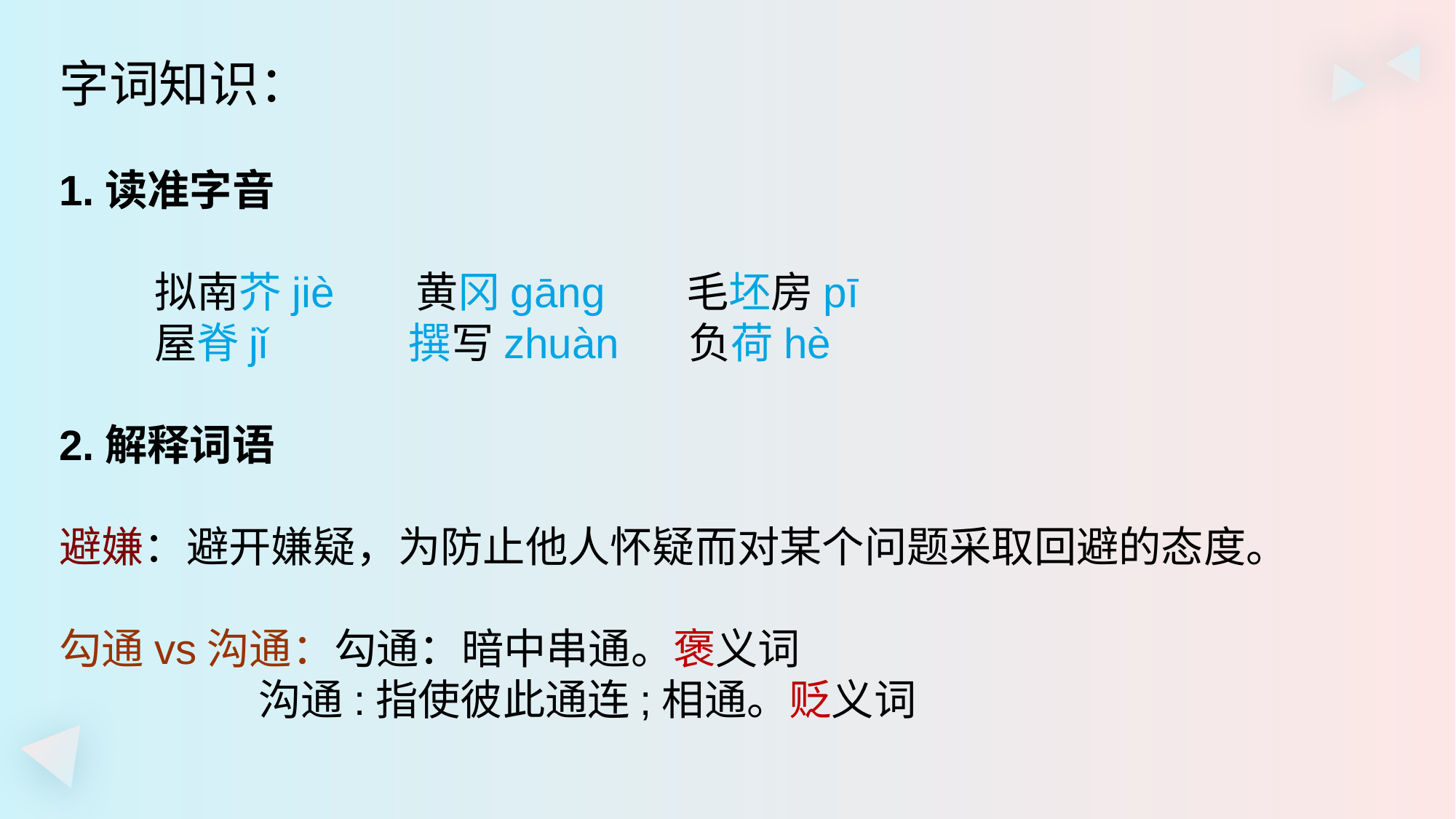

字词知识：

1.读准字音

         拟南芥jiè      黄冈gāng      毛坯房pī
         屋脊jǐ           撰写zhuàn     负荷hè

2.解释词语

避嫌：避开嫌疑，为防止他人怀疑而对某个问题采取回避的态度。

勾通vs沟通：勾通：暗中串通。褒义词
                    沟通:指使彼此通连;相通。贬义词